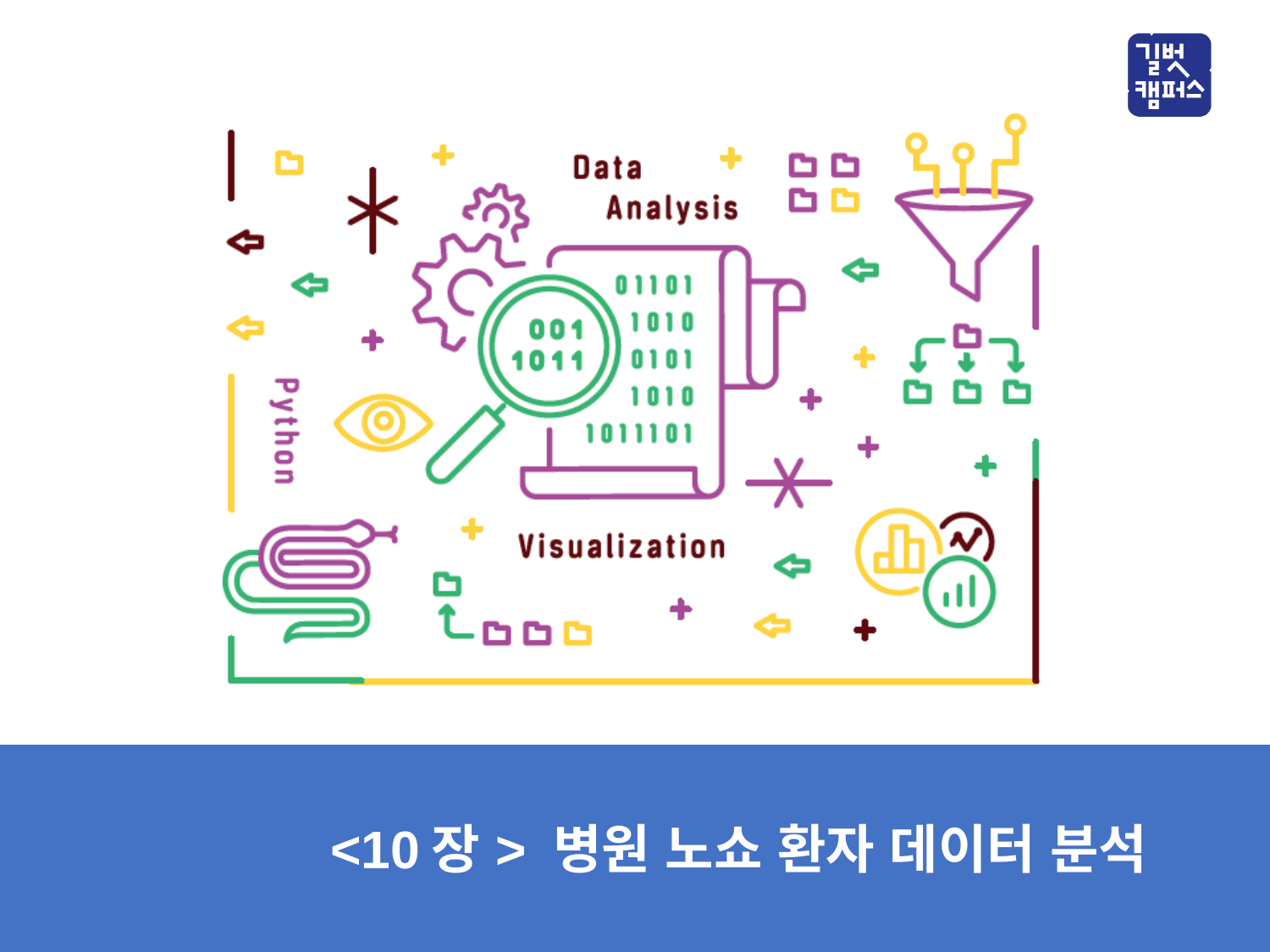

<10장> 병원 노쇼 환자 데이터 분석
<1장> 전기의 기본 개념과 팅커캐드